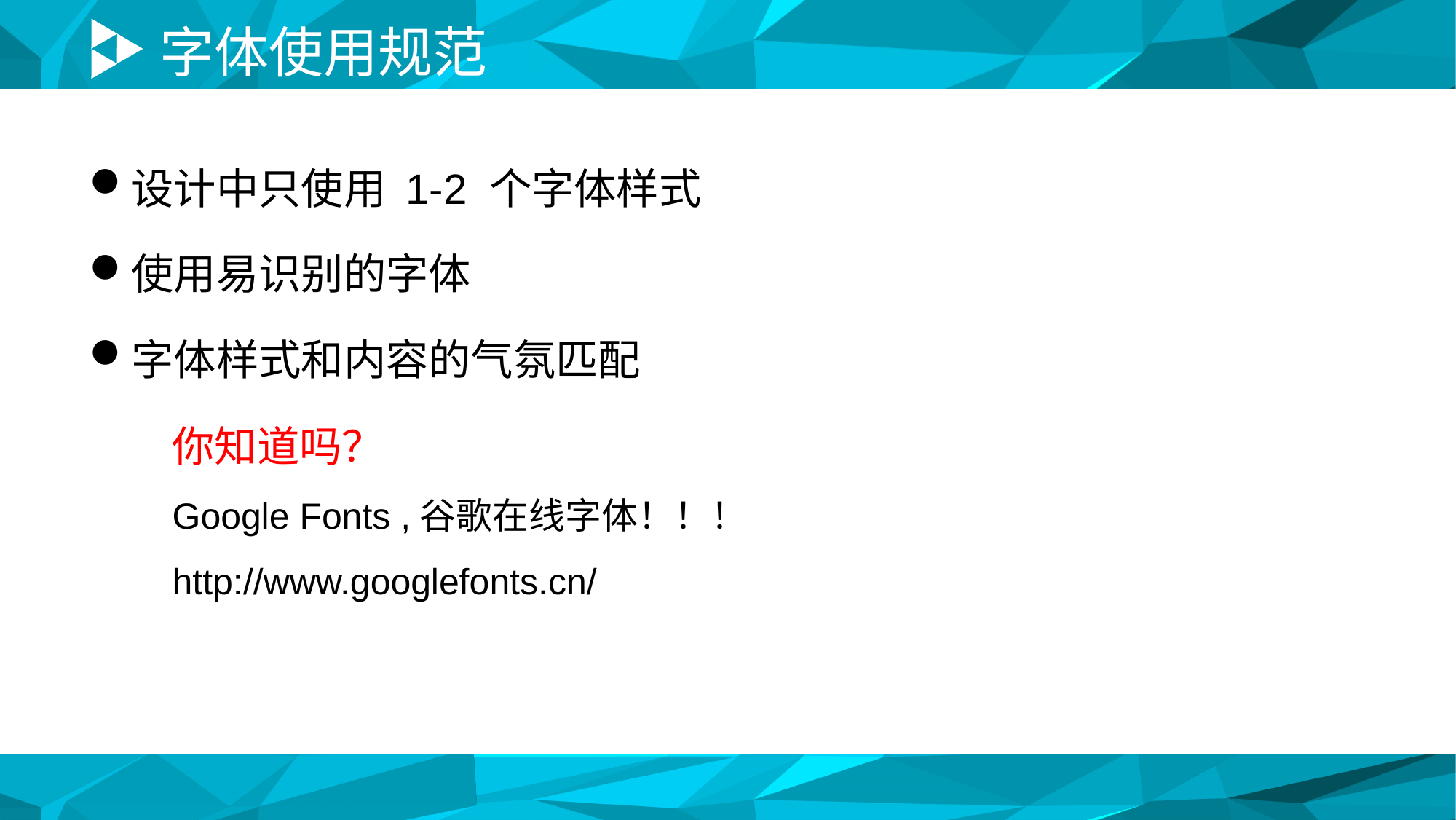

# 字体使用规范
设计中只使用 1-2 个字体样式
使用易识别的字体
字体样式和内容的气氛匹配

你知道吗？
Google Fonts ,谷歌在线字体！！！
http://www.googlefonts.cn/